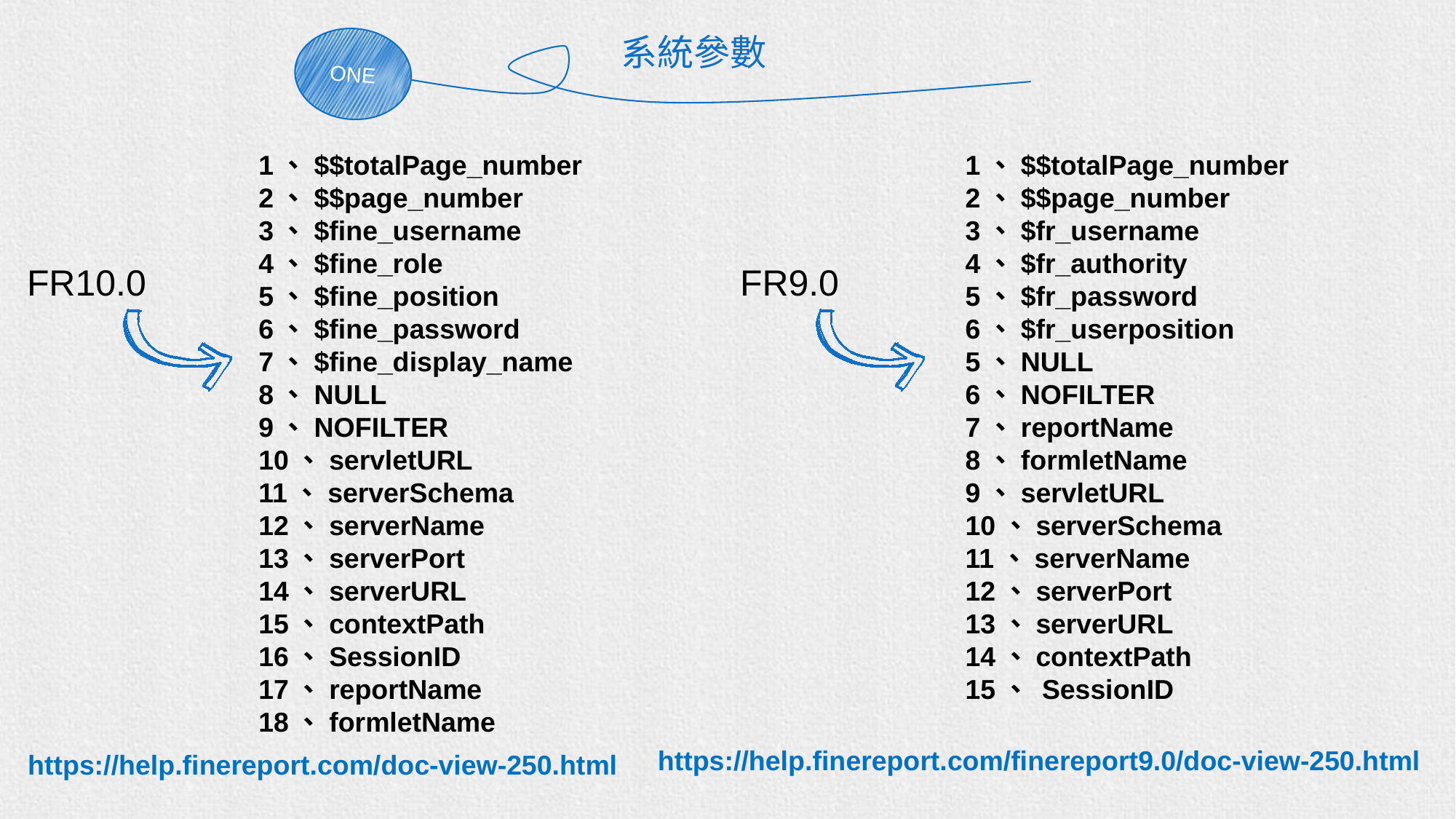

系統參數
ONE

1、$$totalPage_number
2、$$page_number
3、$fine_username
4、$fine_role
5、$fine_position
6、$fine_password
7、$fine_display_name
8、NULL
9、NOFILTER
10、servletURL
11、serverSchema
12、serverName
13、serverPort
14、serverURL
15、contextPath
16、SessionID
17、reportName
18、formletName

1、$$totalPage_number
2、$$page_number
3、$fr_username
4、$fr_authority
5、$fr_password
6、$fr_userposition
5、NULL
6、NOFILTER
7、reportName
8、formletName
9、servletURL
10、serverSchema
11、serverName
12、serverPort
13、serverURL
14、contextPath
15、 SessionID
FR10.0
FR9.0

https://help.finereport.com/finereport9.0/doc-view-250.html
https://help.finereport.com/doc-view-250.html